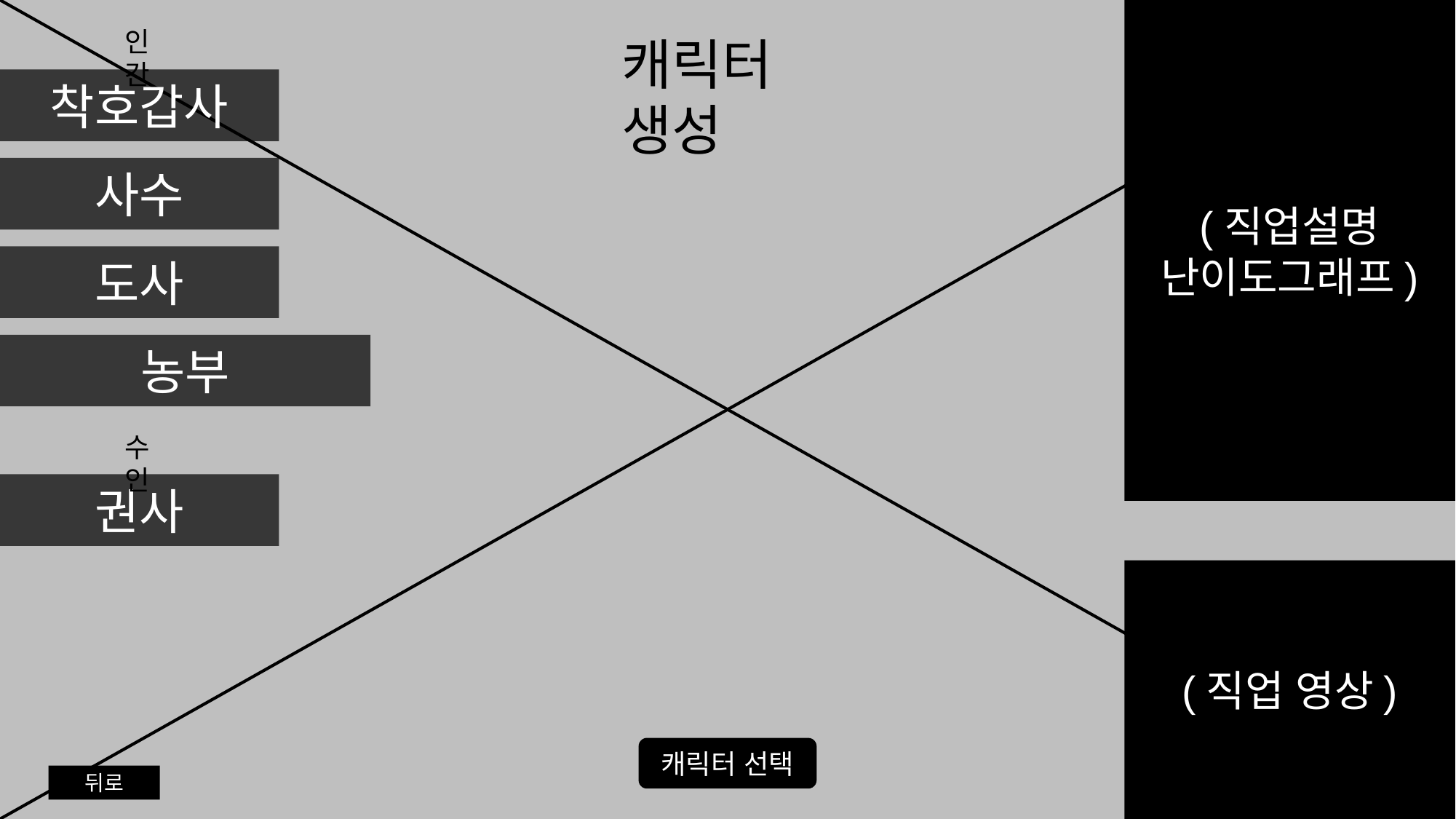

(직업설명
난이도그래프)
인간
캐릭터 생성
착호갑사
사수
도사
농부
수인
권사
(직업 영상)
캐릭터 선택
뒤로